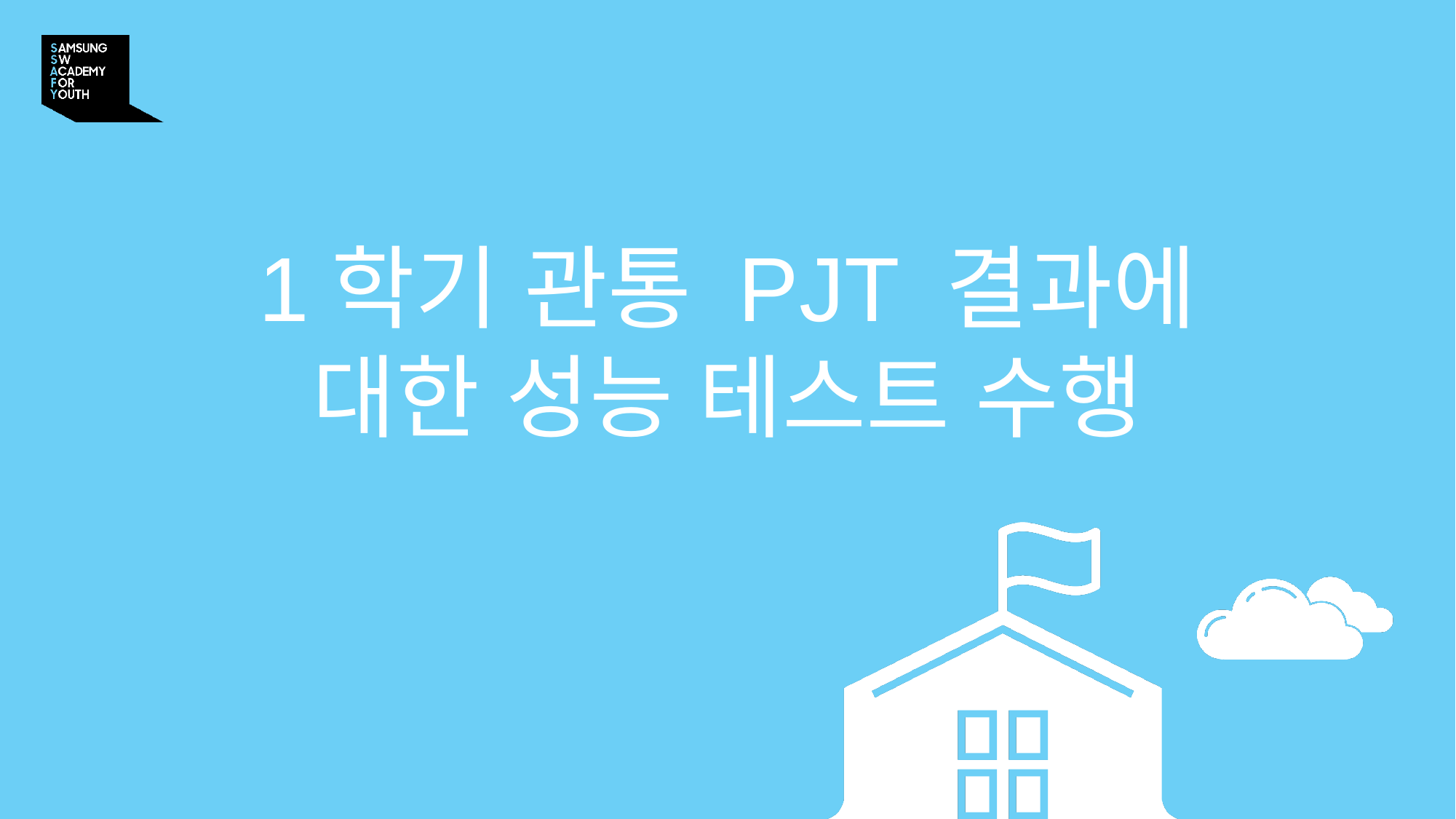

1학기 관통 PJT 결과에 대한 성능 테스트 수행